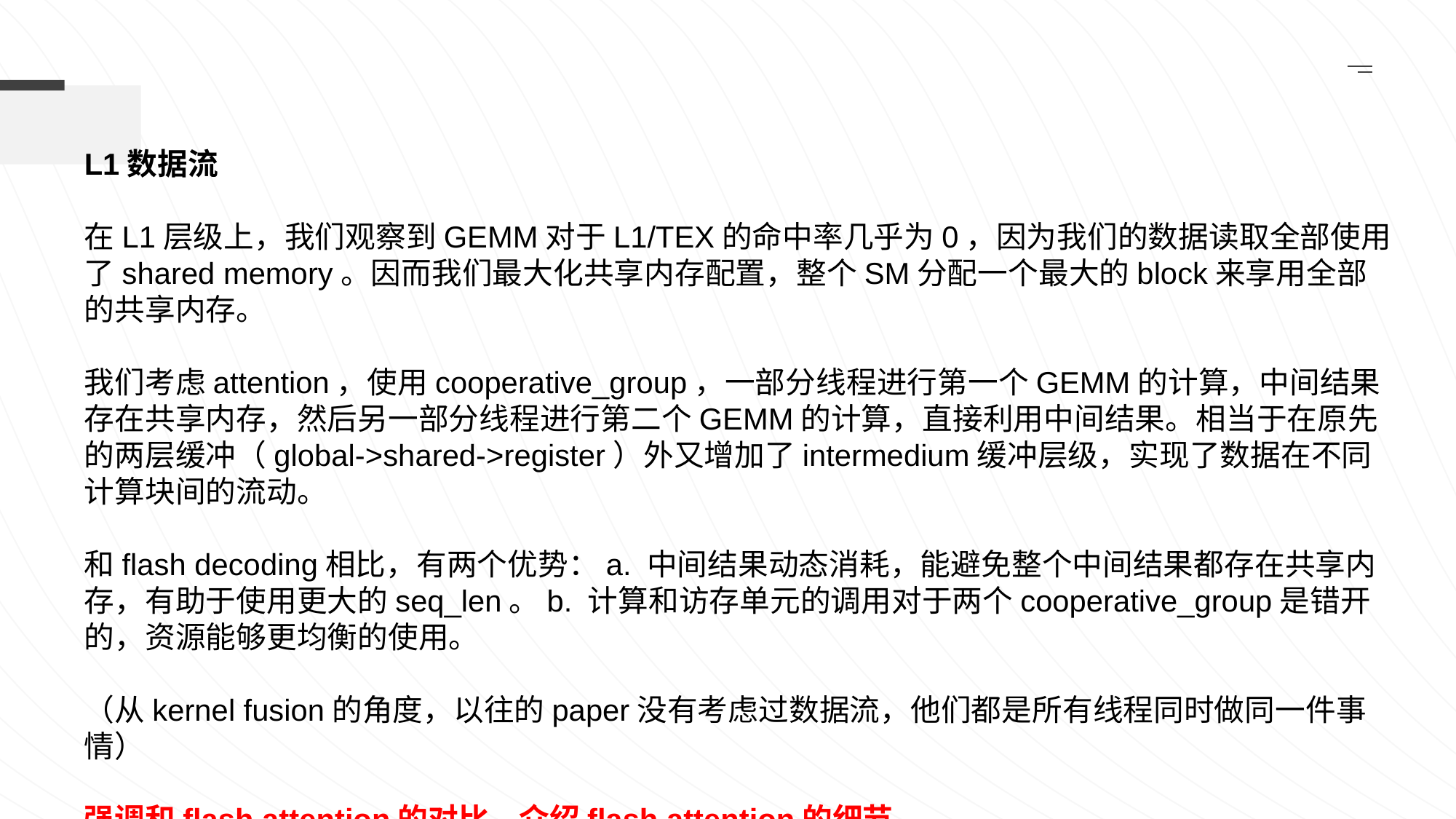

L1数据流

在L1层级上，我们观察到GEMM对于L1/TEX的命中率几乎为0，因为我们的数据读取全部使用了shared memory。因而我们最大化共享内存配置，整个SM分配一个最大的block来享用全部的共享内存。

我们考虑attention，使用cooperative_group，一部分线程进行第一个GEMM的计算，中间结果存在共享内存，然后另一部分线程进行第二个GEMM的计算，直接利用中间结果。相当于在原先的两层缓冲（global->shared->register）外又增加了intermedium缓冲层级，实现了数据在不同计算块间的流动。

和flash decoding相比，有两个优势：a. 中间结果动态消耗，能避免整个中间结果都存在共享内存，有助于使用更大的seq_len。b. 计算和访存单元的调用对于两个cooperative_group是错开的，资源能够更均衡的使用。

（从kernel fusion的角度，以往的paper没有考虑过数据流，他们都是所有线程同时做同一件事情）

强调和flash attention的对比。介绍flash attention的细节。